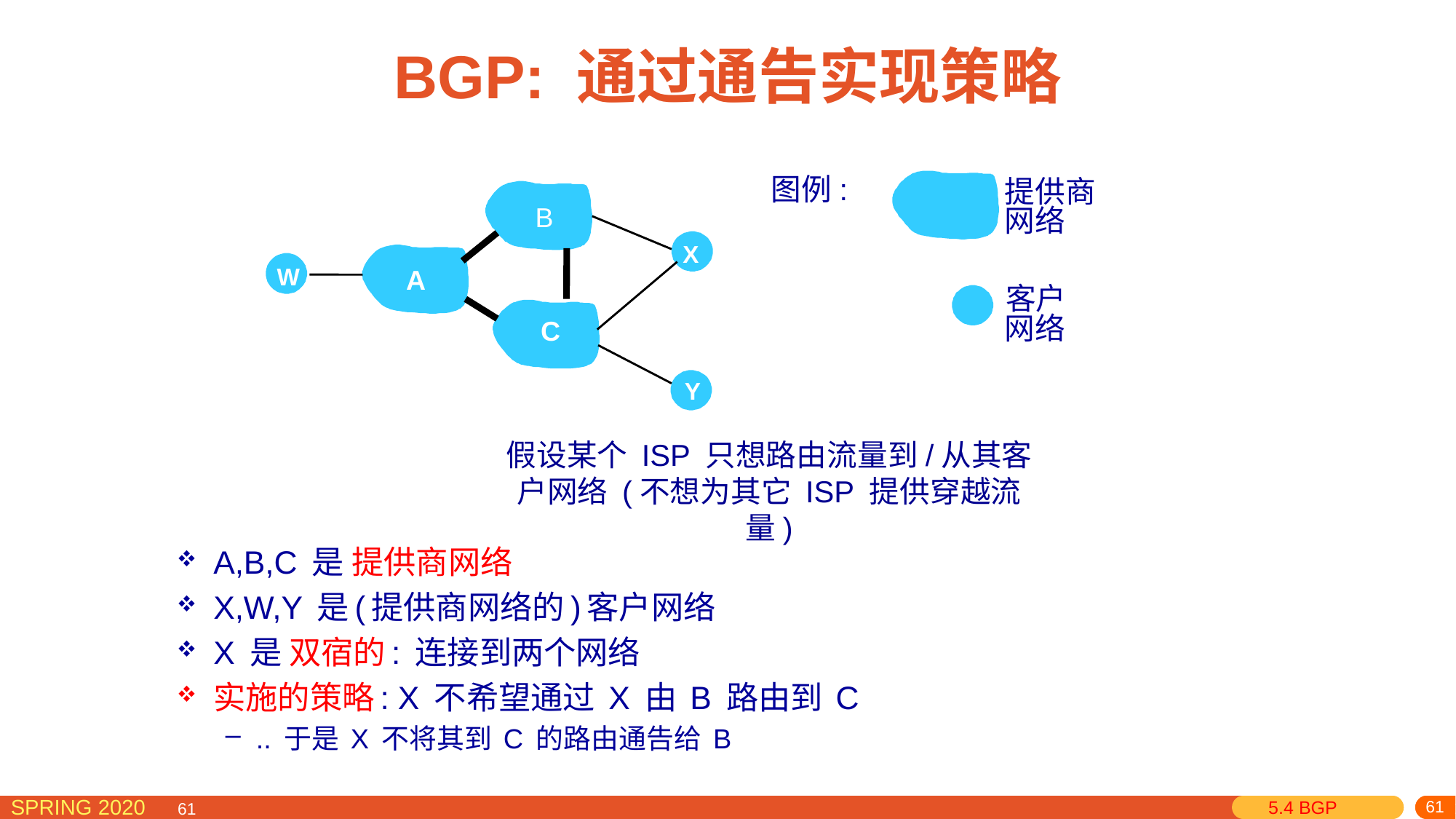

# BGP: 通过通告实现策略

图例:

提供商

B
网络

X

W

A

客户

网络

C

Y

假设某个 ISP 只想路由流量到/从其客户网络 (不想为其它 ISP 提供穿越流量)
A,B,C 是 提供商网络
X,W,Y 是(提供商网络的)客户网络
X 是 双宿的: 连接到两个网络
实施的策略: X 不希望通过 X 由 B 路由到 C
.. 于是 X 不将其到 C 的路由通告给 B

5.4 BGP